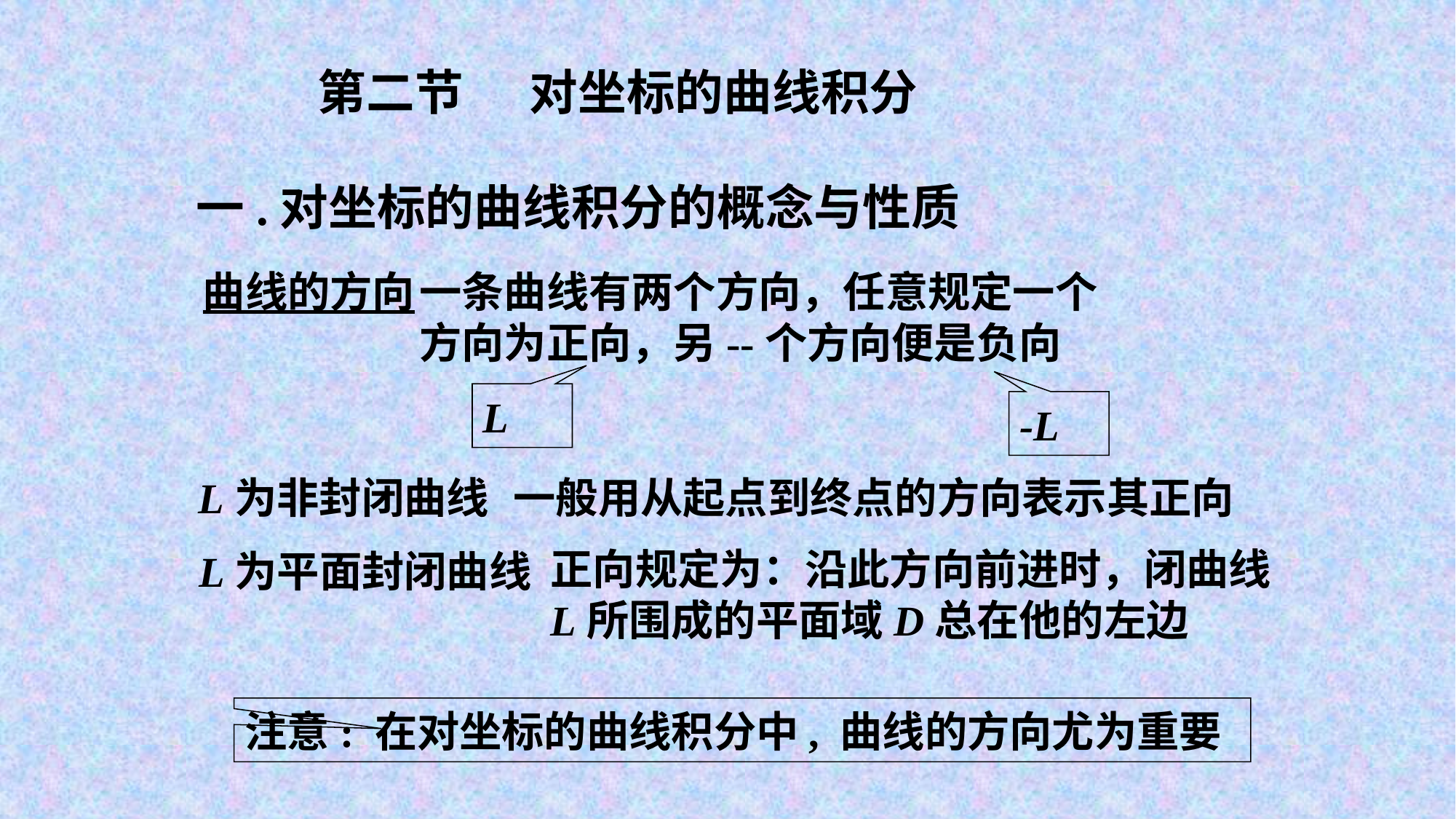

第二节      对坐标的曲线积分
一.对坐标的曲线积分的概念与性质
曲线的方向
一条曲线有两个方向，任意规定一个方向为正向，另--个方向便是负向
L
-L
L为非封闭曲线
一般用从起点到终点的方向表示其正向
正向规定为：沿此方向前进时，闭曲线L所围成的平面域D总在他的左边
L为平面封闭曲线

注意: 在对坐标的曲线积分中, 曲线的方向尤为重要